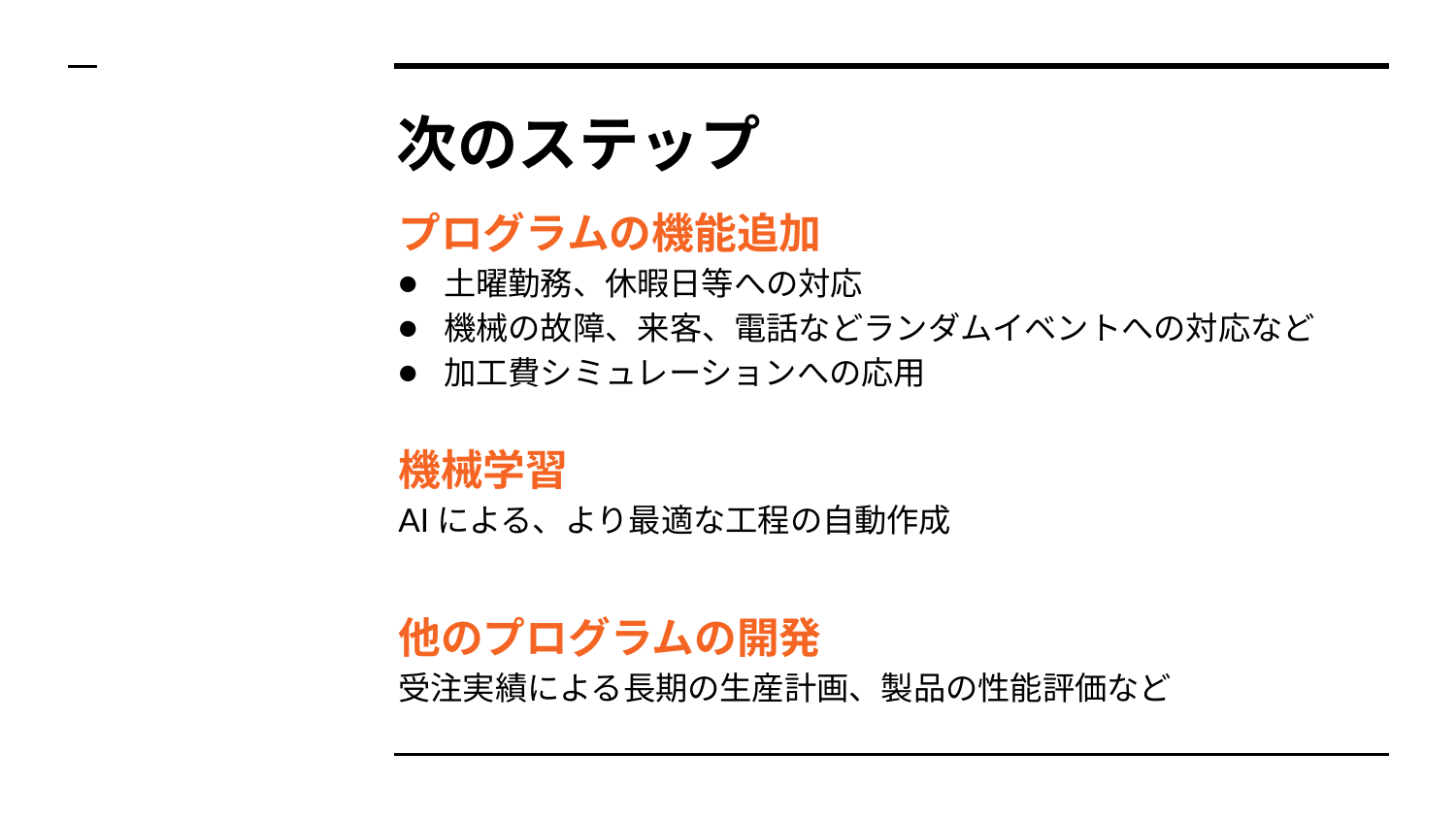

# 次のステップ
プログラムの機能追加
土曜勤務、休暇日等への対応
機械の故障、来客、電話などランダムイベントへの対応など
加工費シミュレーションへの応用

機械学習
AIによる、より最適な工程の自動作成
他のプログラムの開発
受注実績による長期の生産計画、製品の性能評価など